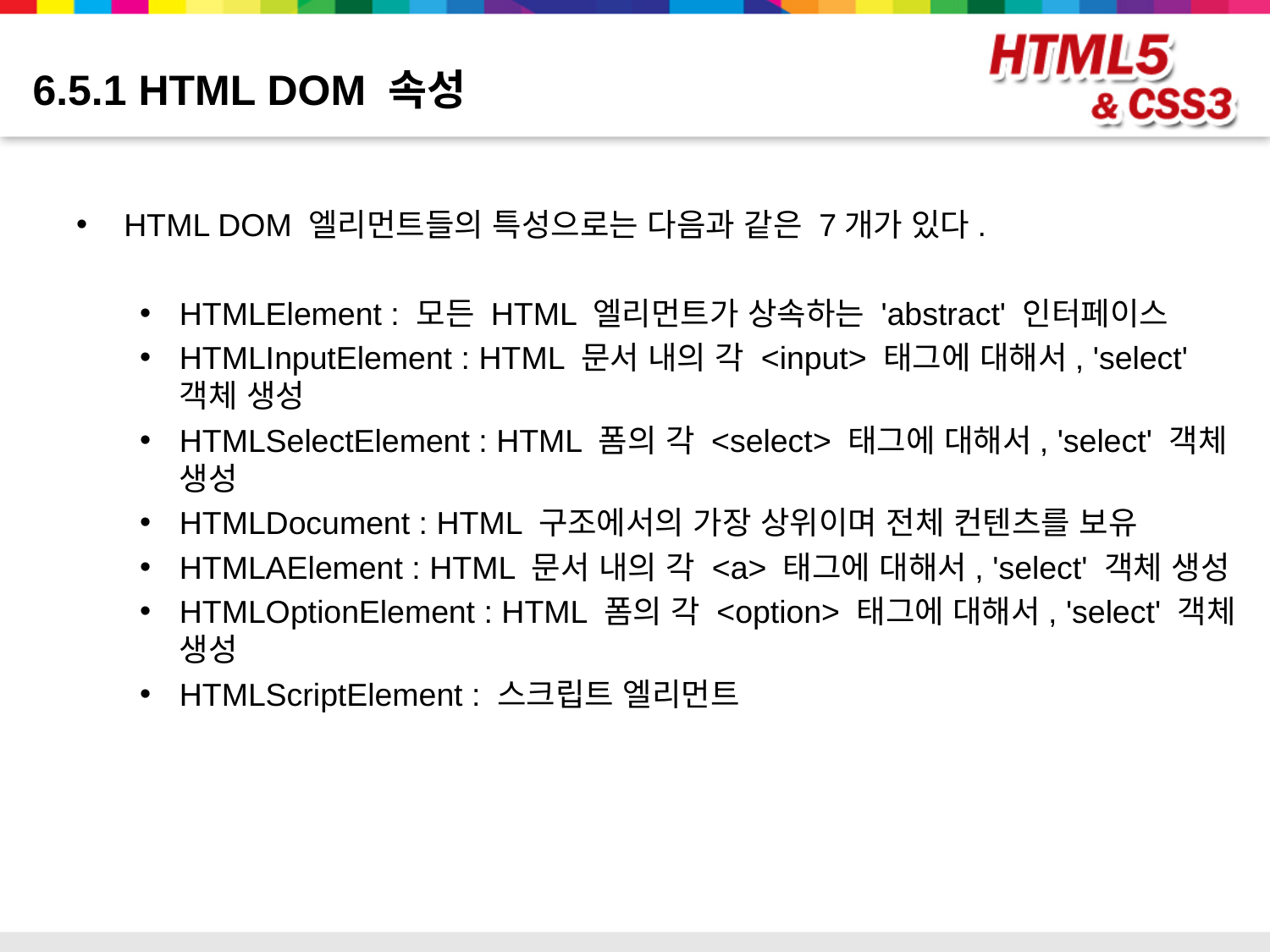

# 6.5.1 HTML DOM 속성
HTML DOM 엘리먼트들의 특성으로는 다음과 같은 7개가 있다.

HTMLElement : 모든 HTML 엘리먼트가 상속하는 'abstract' 인터페이스
HTMLInputElement : HTML 문서 내의 각 <input> 태그에 대해서, 'select' 객체 생성
HTMLSelectElement : HTML 폼의 각 <select> 태그에 대해서, 'select' 객체 생성
HTMLDocument : HTML 구조에서의 가장 상위이며 전체 컨텐츠를 보유
HTMLAElement : HTML 문서 내의 각 <a> 태그에 대해서, 'select' 객체 생성
HTMLOptionElement : HTML 폼의 각 <option> 태그에 대해서, 'select' 객체 생성
HTMLScriptElement : 스크립트 엘리먼트